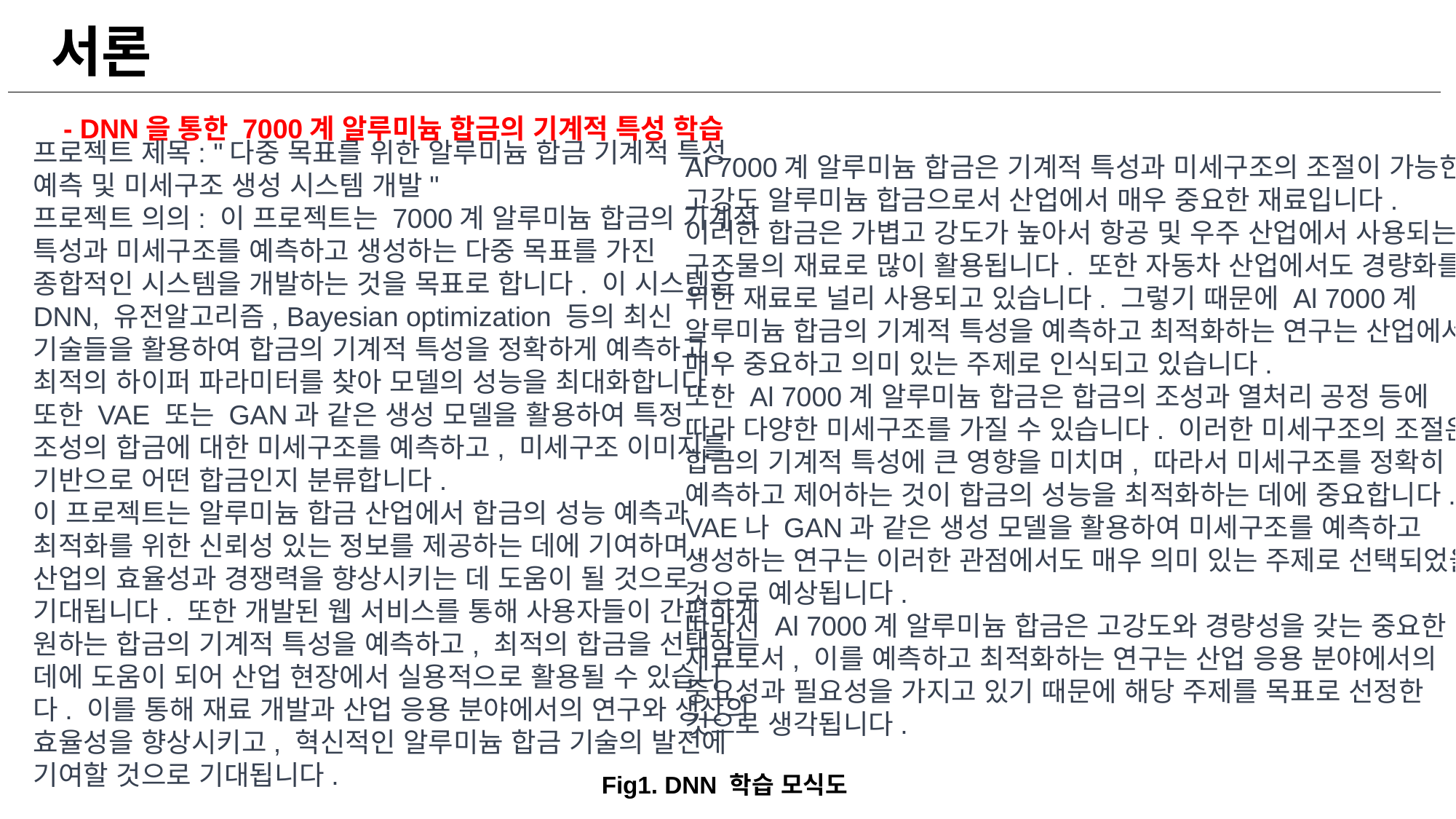

서론
- DNN을 통한 7000계 알루미늄 합금의 기계적 특성 학습
Al 7000계 알루미늄 합금은 기계적 특성과 미세구조의 조절이 가능한 고강도 알루미늄 합금으로서 산업에서 매우 중요한 재료입니다. 이러한 합금은 가볍고 강도가 높아서 항공 및 우주 산업에서 사용되는 구조물의 재료로 많이 활용됩니다. 또한 자동차 산업에서도 경량화를 위한 재료로 널리 사용되고 있습니다. 그렇기 때문에 Al 7000계 알루미늄 합금의 기계적 특성을 예측하고 최적화하는 연구는 산업에서 매우 중요하고 의미 있는 주제로 인식되고 있습니다.
또한 Al 7000계 알루미늄 합금은 합금의 조성과 열처리 공정 등에 따라 다양한 미세구조를 가질 수 있습니다. 이러한 미세구조의 조절은 합금의 기계적 특성에 큰 영향을 미치며, 따라서 미세구조를 정확히 예측하고 제어하는 것이 합금의 성능을 최적화하는 데에 중요합니다. VAE나 GAN과 같은 생성 모델을 활용하여 미세구조를 예측하고 생성하는 연구는 이러한 관점에서도 매우 의미 있는 주제로 선택되었을 것으로 예상됩니다.
따라서 Al 7000계 알루미늄 합금은 고강도와 경량성을 갖는 중요한 재료로서, 이를 예측하고 최적화하는 연구는 산업 응용 분야에서의 중요성과 필요성을 가지고 있기 때문에 해당 주제를 목표로 선정한 것으로 생각됩니다.
프로젝트 제목: "다중 목표를 위한 알루미늄 합금 기계적 특성 예측 및 미세구조 생성 시스템 개발"
프로젝트 의의: 이 프로젝트는 7000계 알루미늄 합금의 기계적 특성과 미세구조를 예측하고 생성하는 다중 목표를 가진 종합적인 시스템을 개발하는 것을 목표로 합니다. 이 시스템은 DNN, 유전알고리즘, Bayesian optimization 등의 최신 기술들을 활용하여 합금의 기계적 특성을 정확하게 예측하고, 최적의 하이퍼 파라미터를 찾아 모델의 성능을 최대화합니다. 또한 VAE 또는 GAN과 같은 생성 모델을 활용하여 특정 조성의 합금에 대한 미세구조를 예측하고, 미세구조 이미지를 기반으로 어떤 합금인지 분류합니다.
이 프로젝트는 알루미늄 합금 산업에서 합금의 성능 예측과 최적화를 위한 신뢰성 있는 정보를 제공하는 데에 기여하며, 산업의 효율성과 경쟁력을 향상시키는 데 도움이 될 것으로 기대됩니다. 또한 개발된 웹 서비스를 통해 사용자들이 간편하게 원하는 합금의 기계적 특성을 예측하고, 최적의 합금을 선택하는 데에 도움이 되어 산업 현장에서 실용적으로 활용될 수 있습니다. 이를 통해 재료 개발과 산업 응용 분야에서의 연구와 생산의 효율성을 향상시키고, 혁신적인 알루미늄 합금 기술의 발전에 기여할 것으로 기대됩니다.
Fig1. DNN 학습 모식도